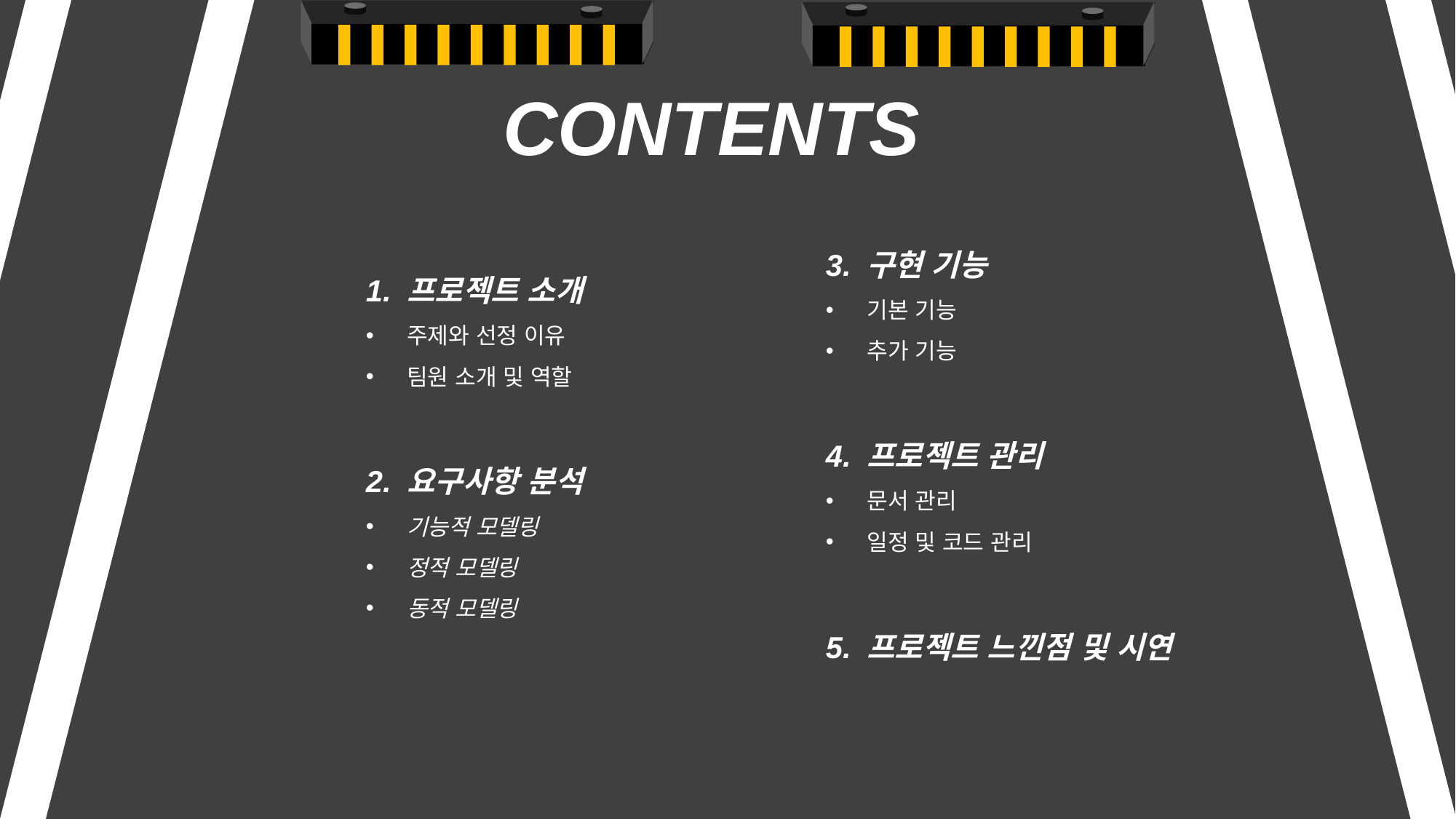

CONTENTS

3. 구현 기능
기본 기능
추가 기능

4. 프로젝트 관리
문서 관리
일정 및 코드 관리

5. 프로젝트 느낀점 및 시연

1. 프로젝트 소개
주제와 선정 이유
팀원 소개 및 역할

2. 요구사항 분석
기능적 모델링
정적 모델링
동적 모델링